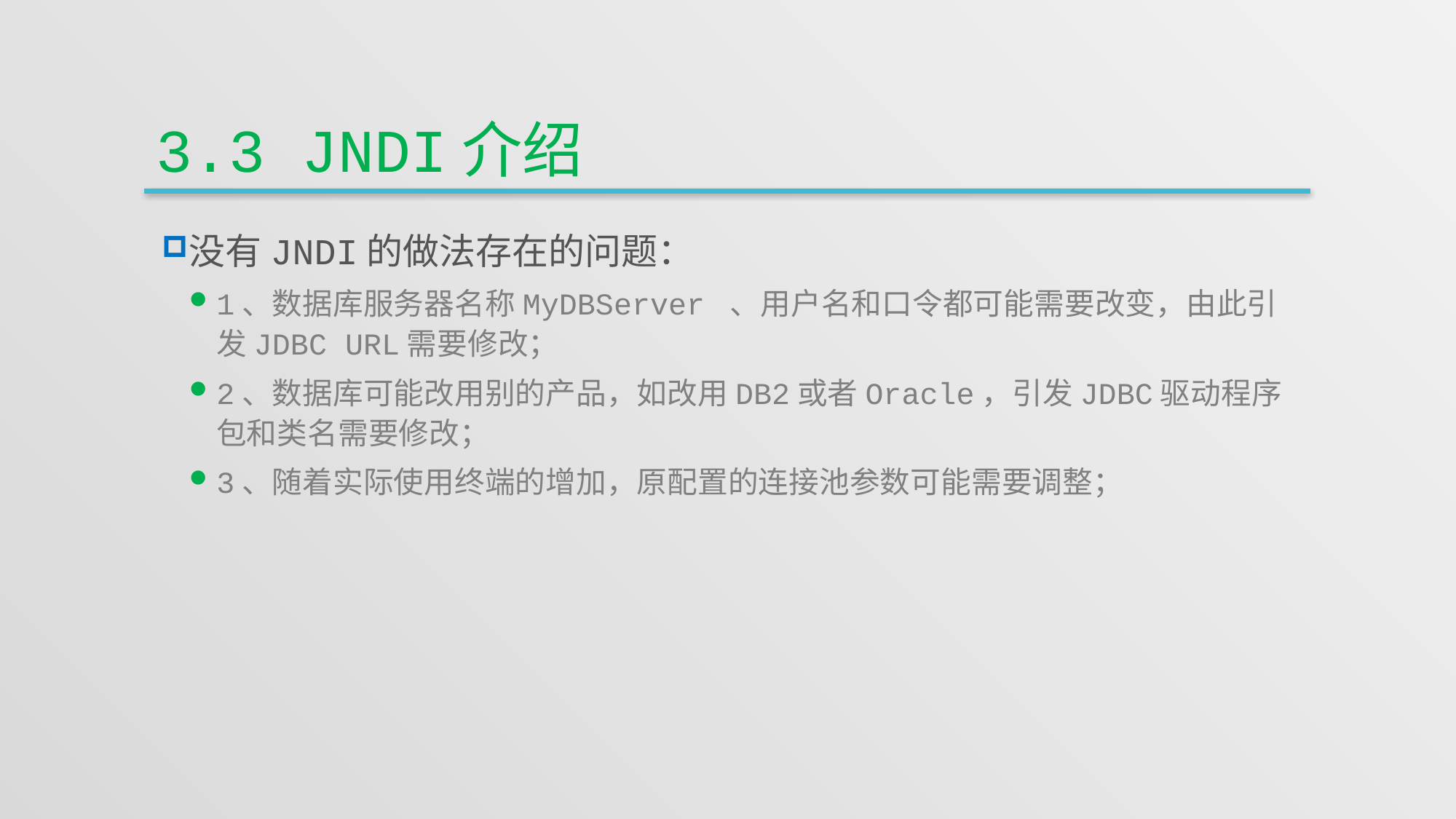

# 3.3 JNDI介绍
没有JNDI的做法存在的问题：
1、数据库服务器名称MyDBServer 、用户名和口令都可能需要改变，由此引发JDBC URL需要修改；
2、数据库可能改用别的产品，如改用DB2或者Oracle，引发JDBC驱动程序包和类名需要修改；
3、随着实际使用终端的增加，原配置的连接池参数可能需要调整；